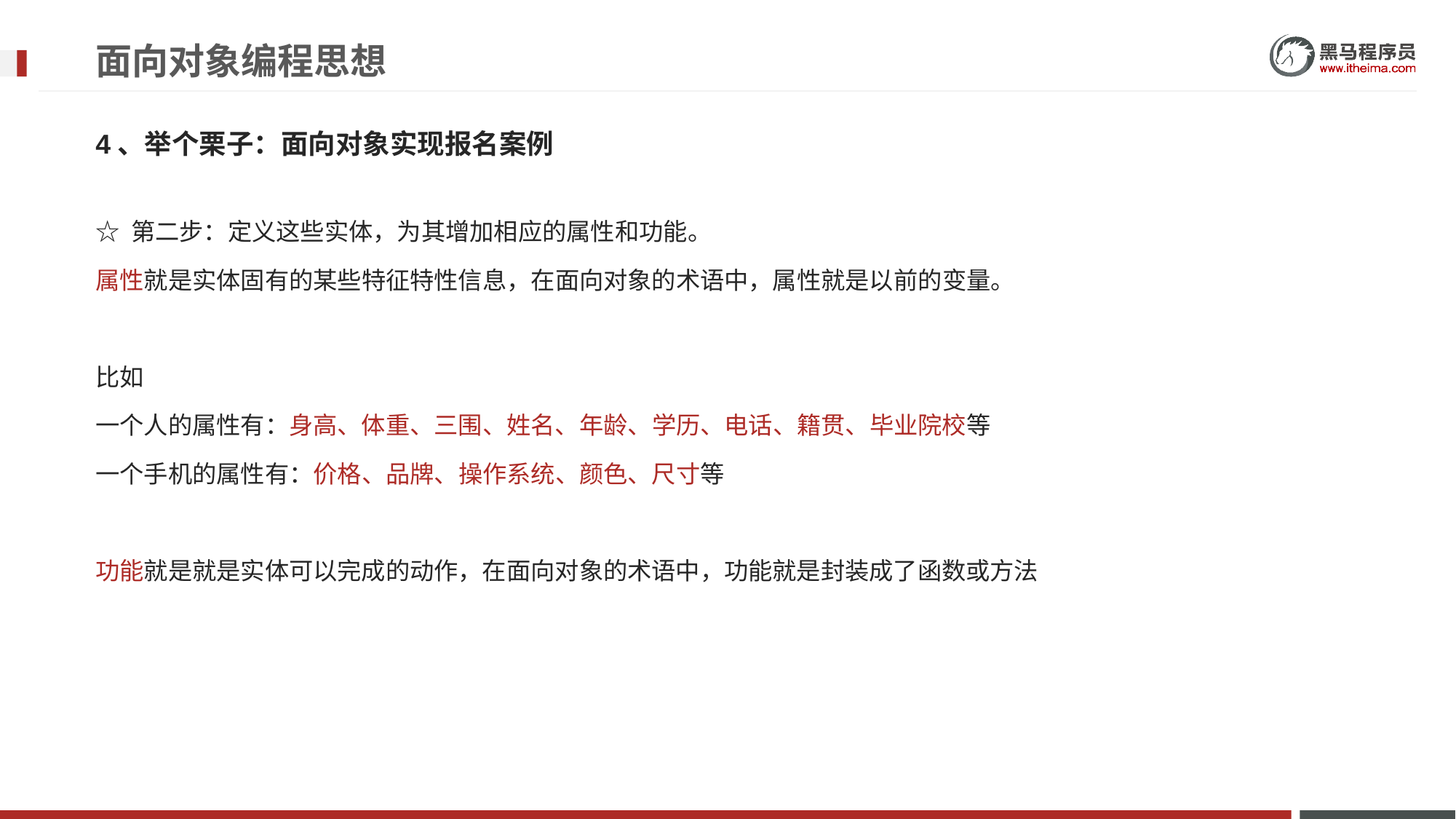

# 面向对象编程思想
4、举个栗子：面向对象实现报名案例
☆ 第二步：定义这些实体，为其增加相应的属性和功能。
属性就是实体固有的某些特征特性信息，在面向对象的术语中，属性就是以前的变量。

比如
一个人的属性有：身高、体重、三围、姓名、年龄、学历、电话、籍贯、毕业院校等
一个手机的属性有：价格、品牌、操作系统、颜色、尺寸等

功能就是就是实体可以完成的动作，在面向对象的术语中，功能就是封装成了函数或方法